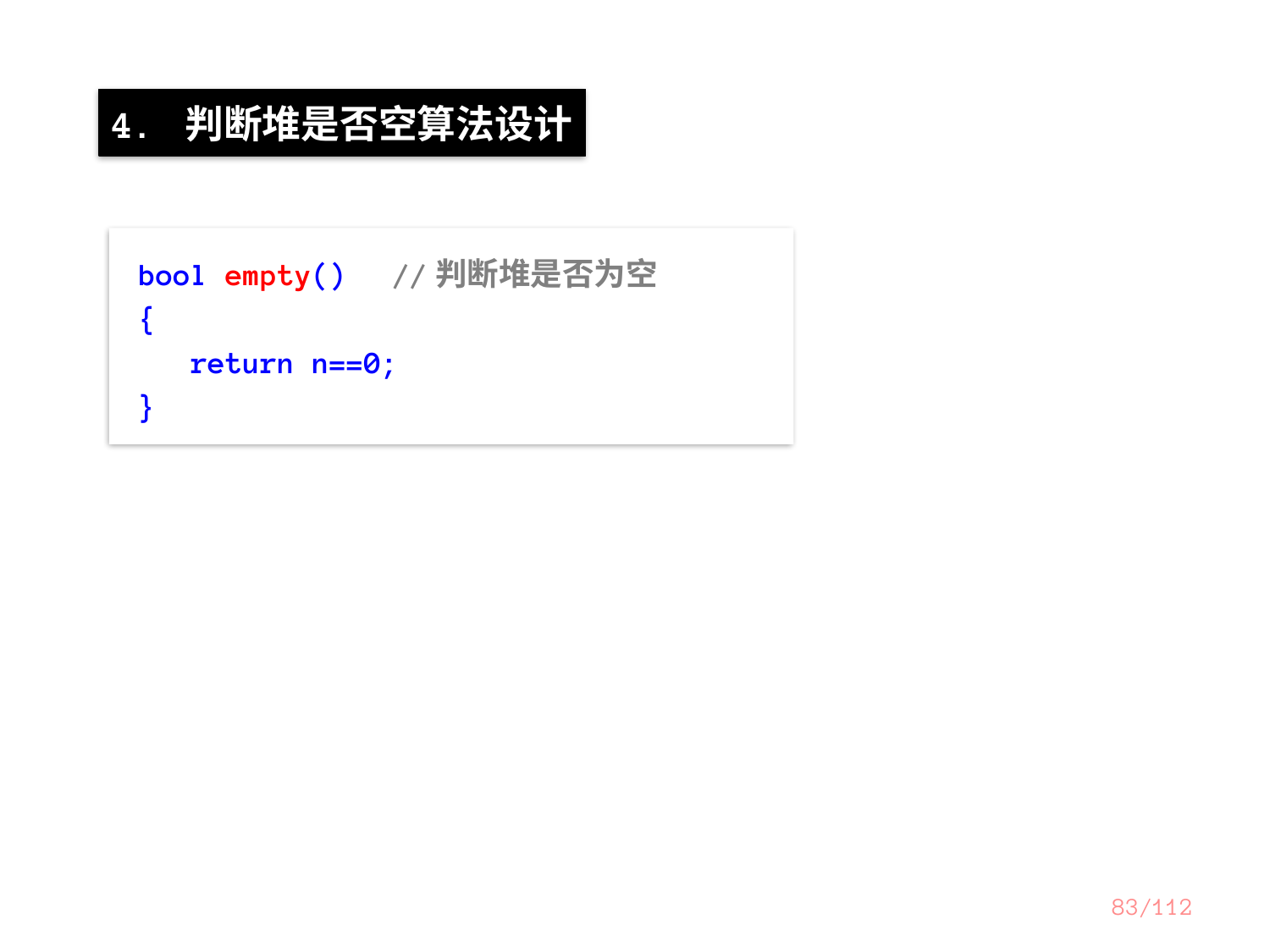

4. 判断堆是否空算法设计
bool empty()	//判断堆是否为空
{
   return n==0;
}
83/112